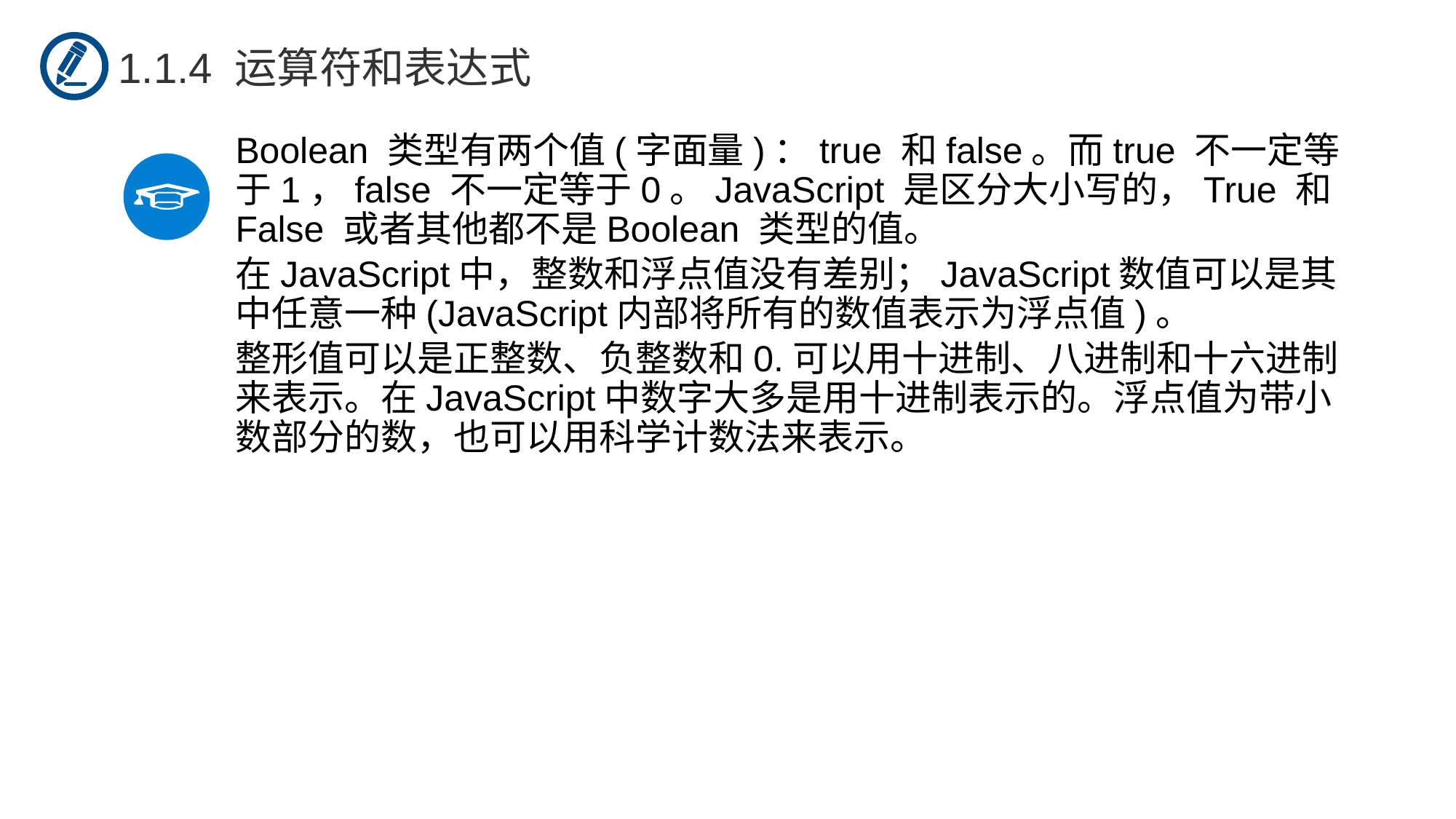

1.1.4 运算符和表达式
Boolean 类型有两个值(字面量)：true 和false。而true 不一定等于1，false 不一定等于0。JavaScript 是区分大小写的，True 和False 或者其他都不是Boolean 类型的值。
在JavaScript中，整数和浮点值没有差别；JavaScript数值可以是其中任意一种(JavaScript内部将所有的数值表示为浮点值)。
整形值可以是正整数、负整数和0.可以用十进制、八进制和十六进制来表示。在JavaScript中数字大多是用十进制表示的。浮点值为带小数部分的数，也可以用科学计数法来表示。